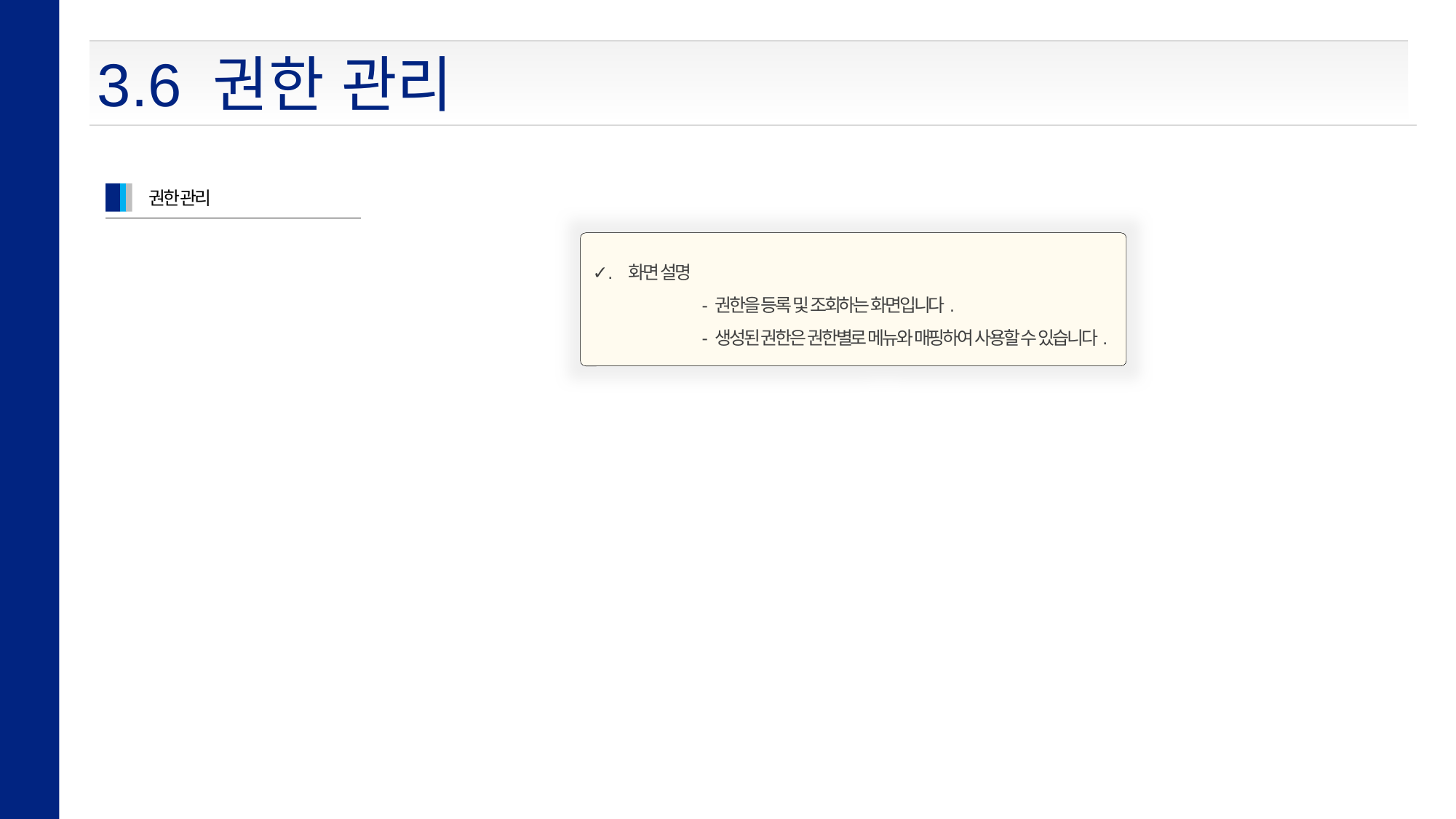

3.6 권한 관리
권한 관리

✓.    화면 설명
	- 권한을 등록 및 조회하는 화면입니다.
	- 생성된 권한은 권한별로 메뉴와 매핑하여 사용할 수 있습니다.